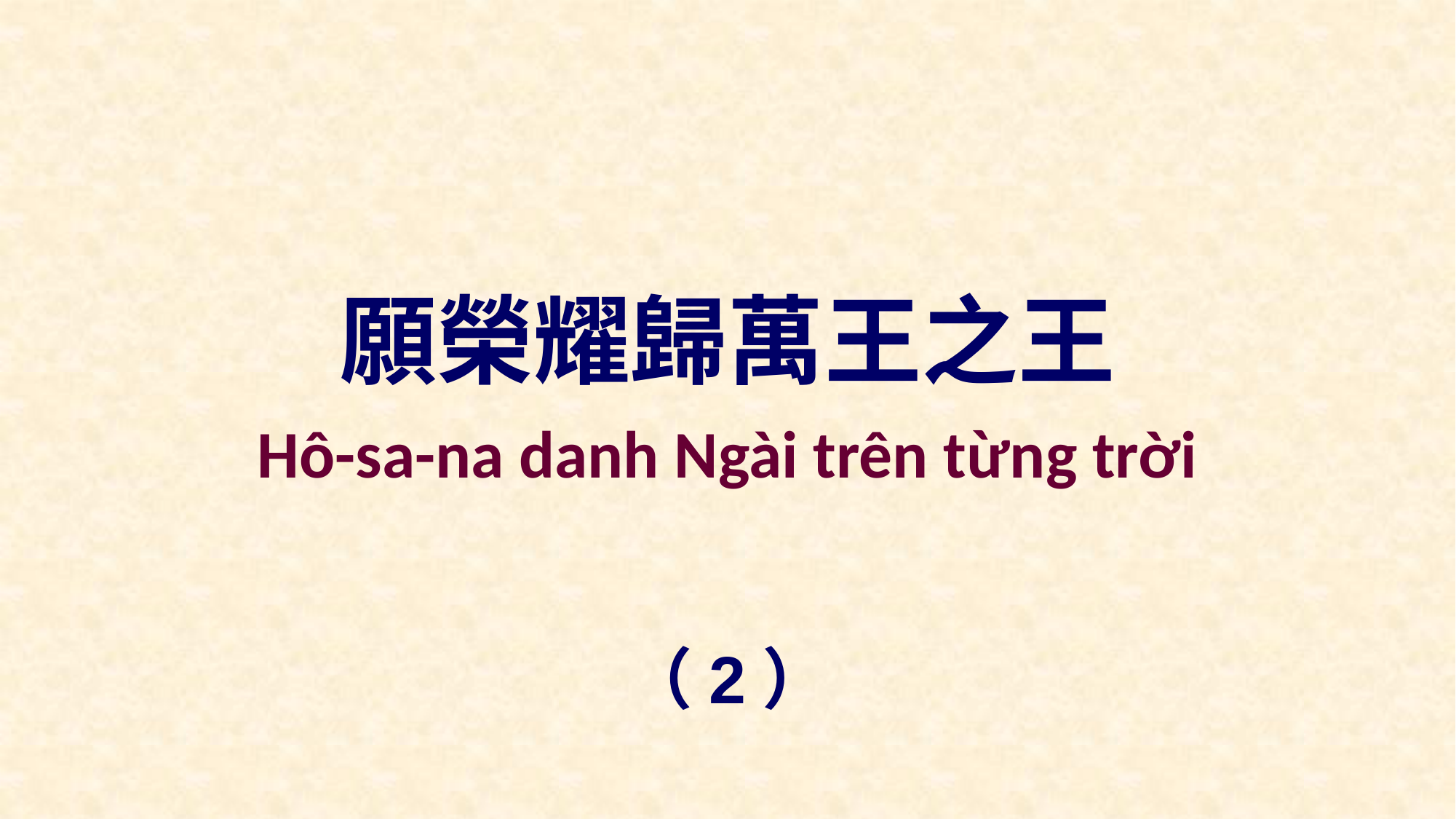

願榮耀歸萬王之王
Hô-sa-na danh Ngài trên từng trời
（2）